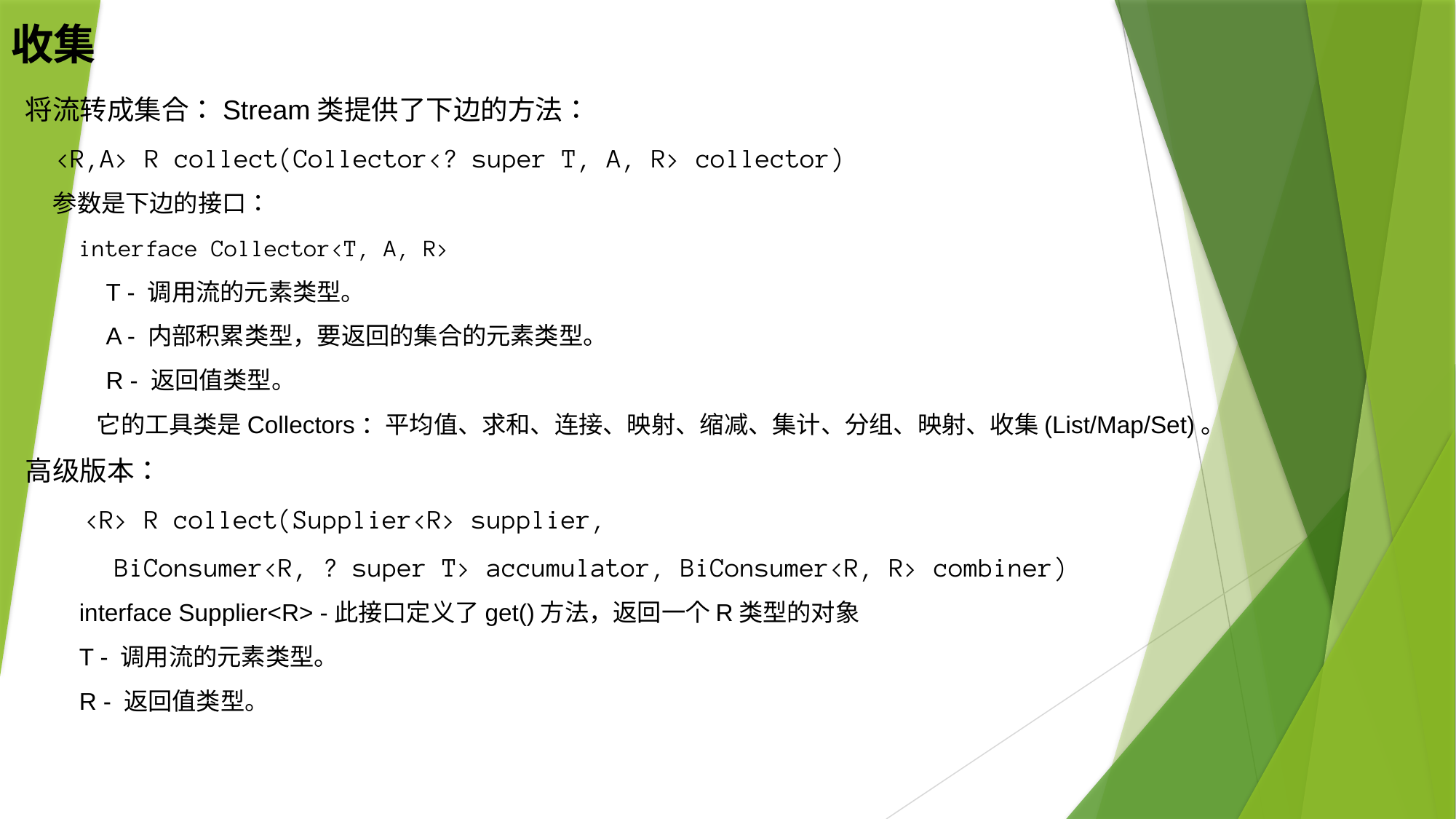

# 收集
将流转成集合：Stream类提供了下边的方法：
    <R,A> R collect(Collector<? super T, A, R> collector)
    参数是下边的接口：
        interface Collector<T, A, R>
            T - 调用流的元素类型。
            A - 内部积累类型，要返回的集合的元素类型。
            R - 返回值类型。
            它的工具类是Collectors：平均值、求和、连接、映射、缩减、集计、分组、映射、收集(List/Map/Set)。
高级版本：
    <R> R collect(Supplier<R> supplier,
      BiConsumer<R, ? super T> accumulator, BiConsumer<R, R> combiner)
        interface Supplier<R> -此接口定义了get()方法，返回一个R类型的对象
        T - 调用流的元素类型。
        R - 返回值类型。